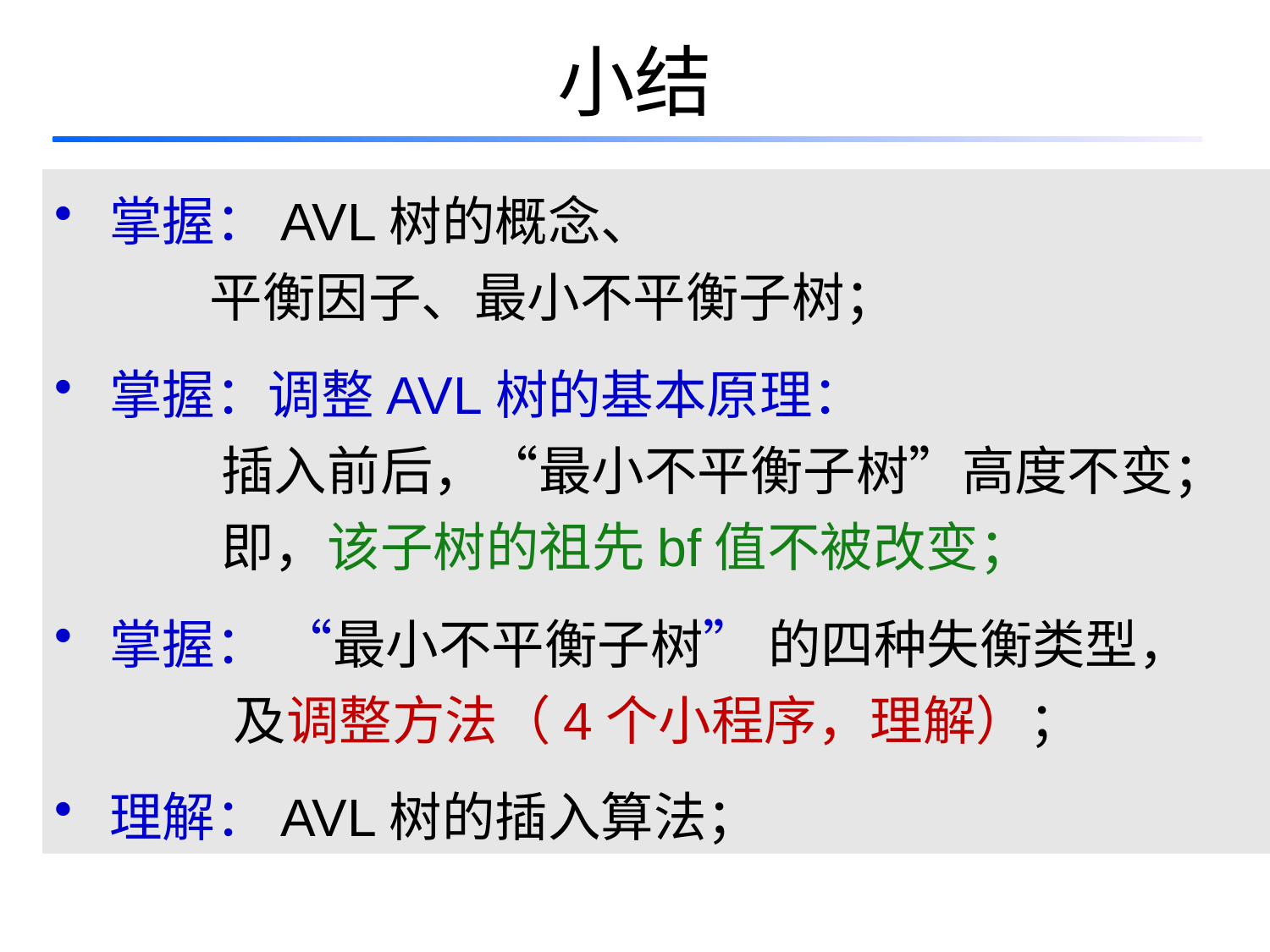

# 小结

 掌握：AVL树的概念、
            平衡因子、最小不平衡子树；
 掌握：调整AVL树的基本原理：
             插入前后，“最小不平衡子树”高度不变；
             即，该子树的祖先bf值不被改变；
 掌握： “最小不平衡子树” 的四种失衡类型，
              及调整方法（4个小程序，理解）；
 理解：AVL树的插入算法；